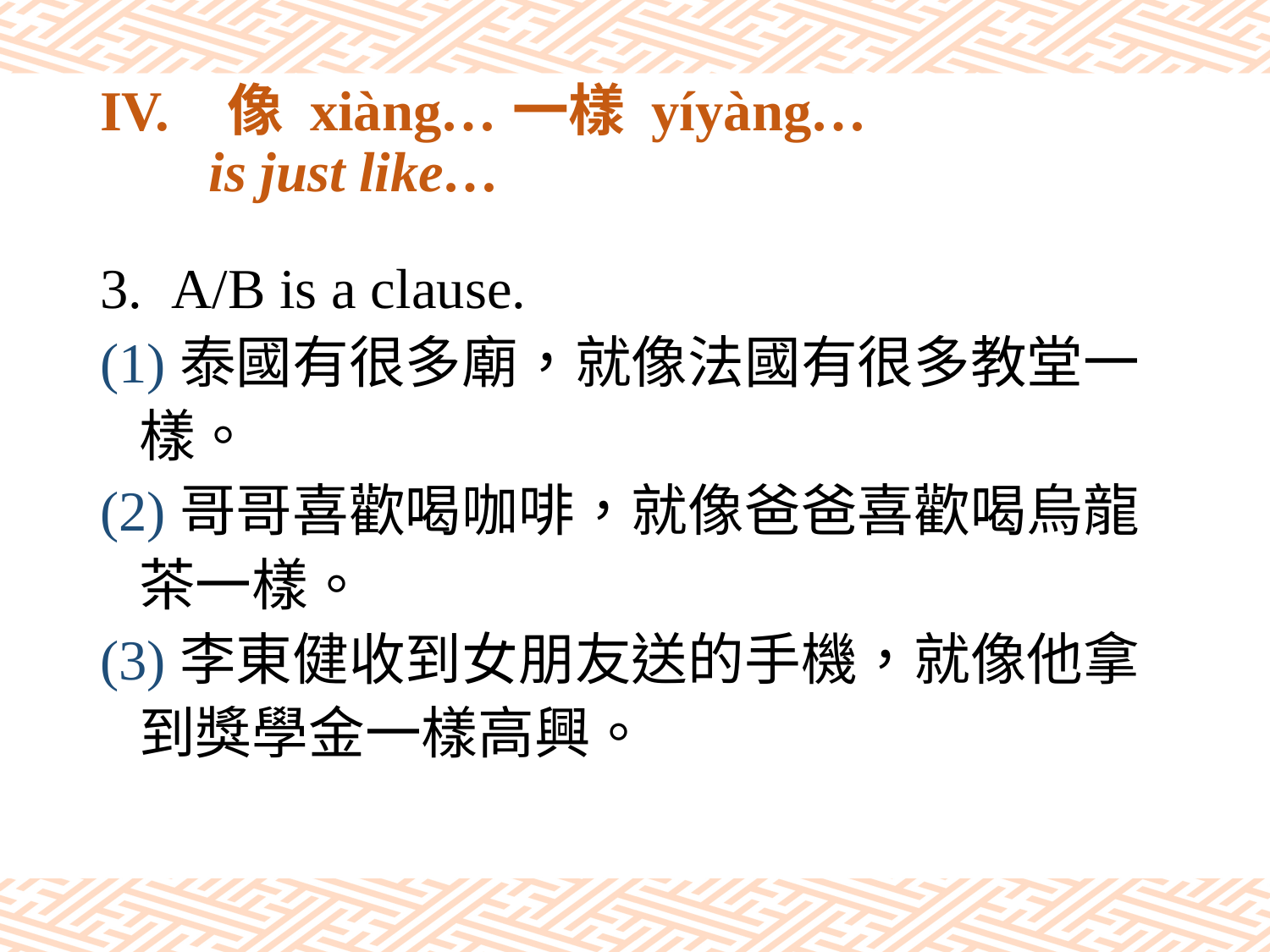

# IV.	像 xiàng…一樣 yíyàng… 　   is just like…
A/B is a clause.
(1)泰國有很多廟，就像法國有很多教堂一
  樣。
(2)哥哥喜歡喝咖啡，就像爸爸喜歡喝烏龍
  茶一樣。
(3)李東健收到女朋友送的手機，就像他拿
  到獎學金一樣高興。